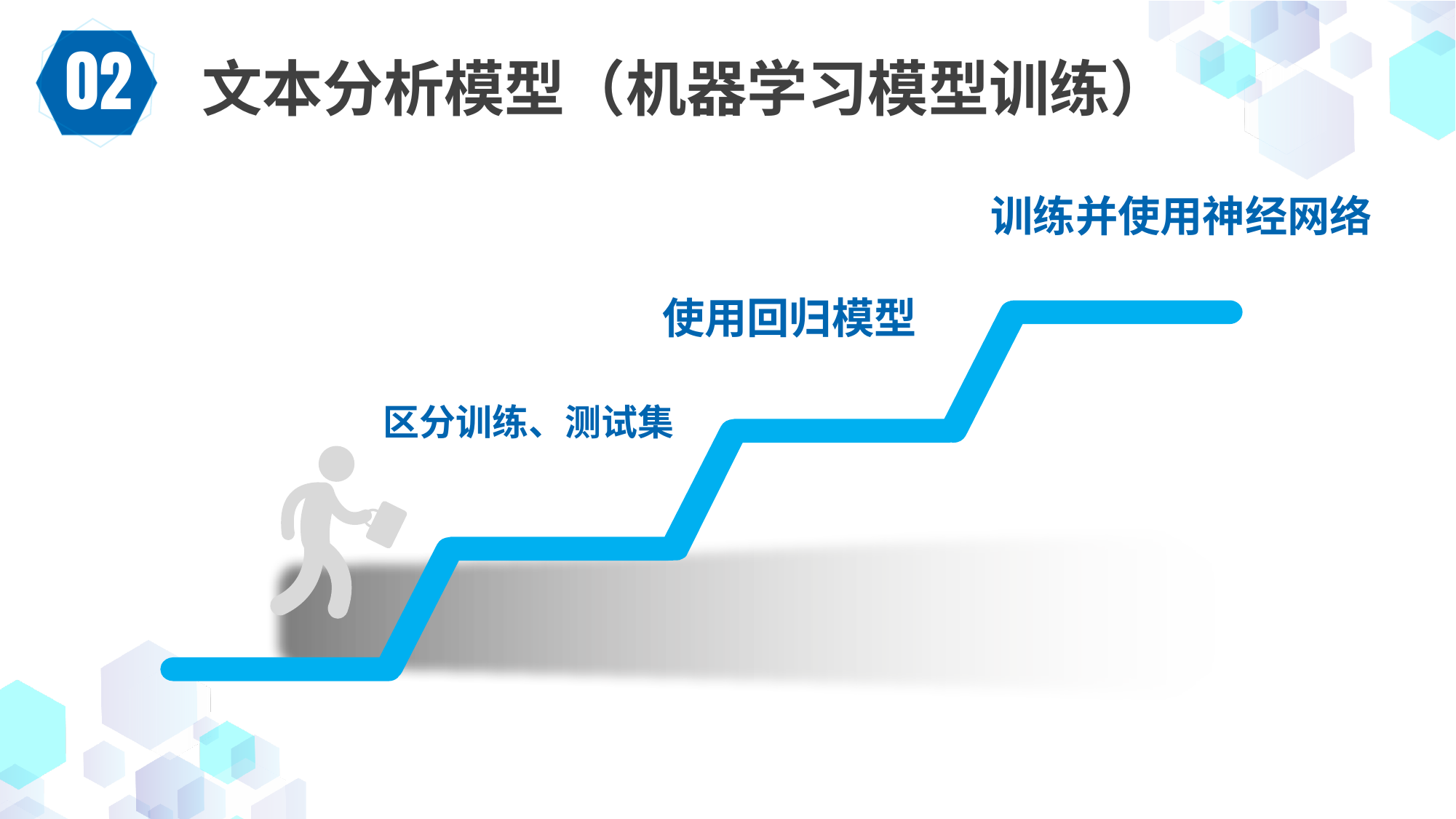

02
文本分析模型（机器学习模型训练）
训练并使用神经网络
使用回归模型

区分训练、测试集